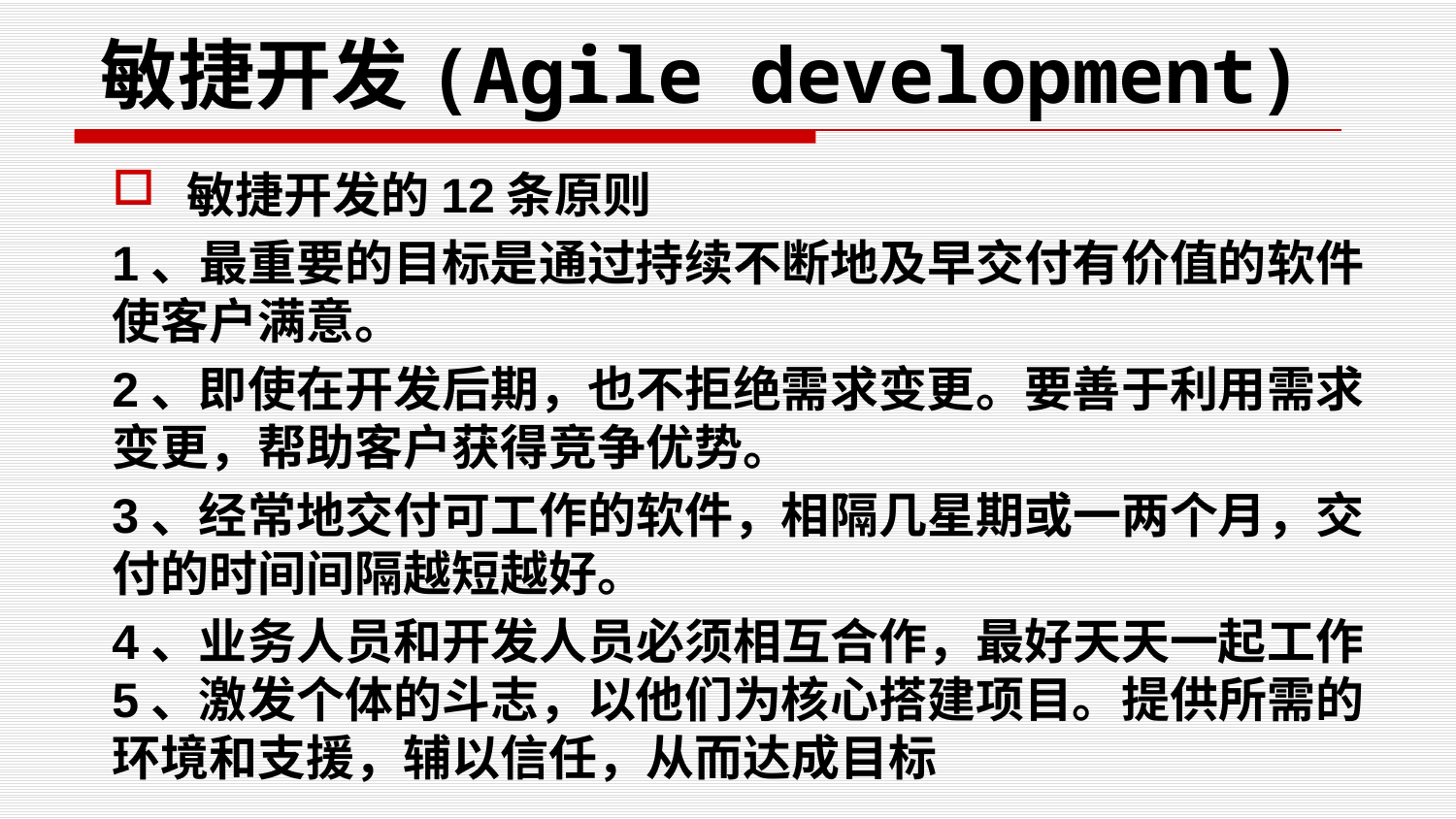

# 敏捷开发(Agile development)
敏捷开发的12条原则
1、最重要的目标是通过持续不断地及早交付有价值的软件使客户满意。
2、即使在开发后期，也不拒绝需求变更。要善于利用需求变更，帮助客户获得竞争优势。
3、经常地交付可工作的软件，相隔几星期或一两个月，交付的时间间隔越短越好。
4、业务人员和开发人员必须相互合作，最好天天一起工作
5、激发个体的斗志，以他们为核心搭建项目。提供所需的环境和支援，辅以信任，从而达成目标